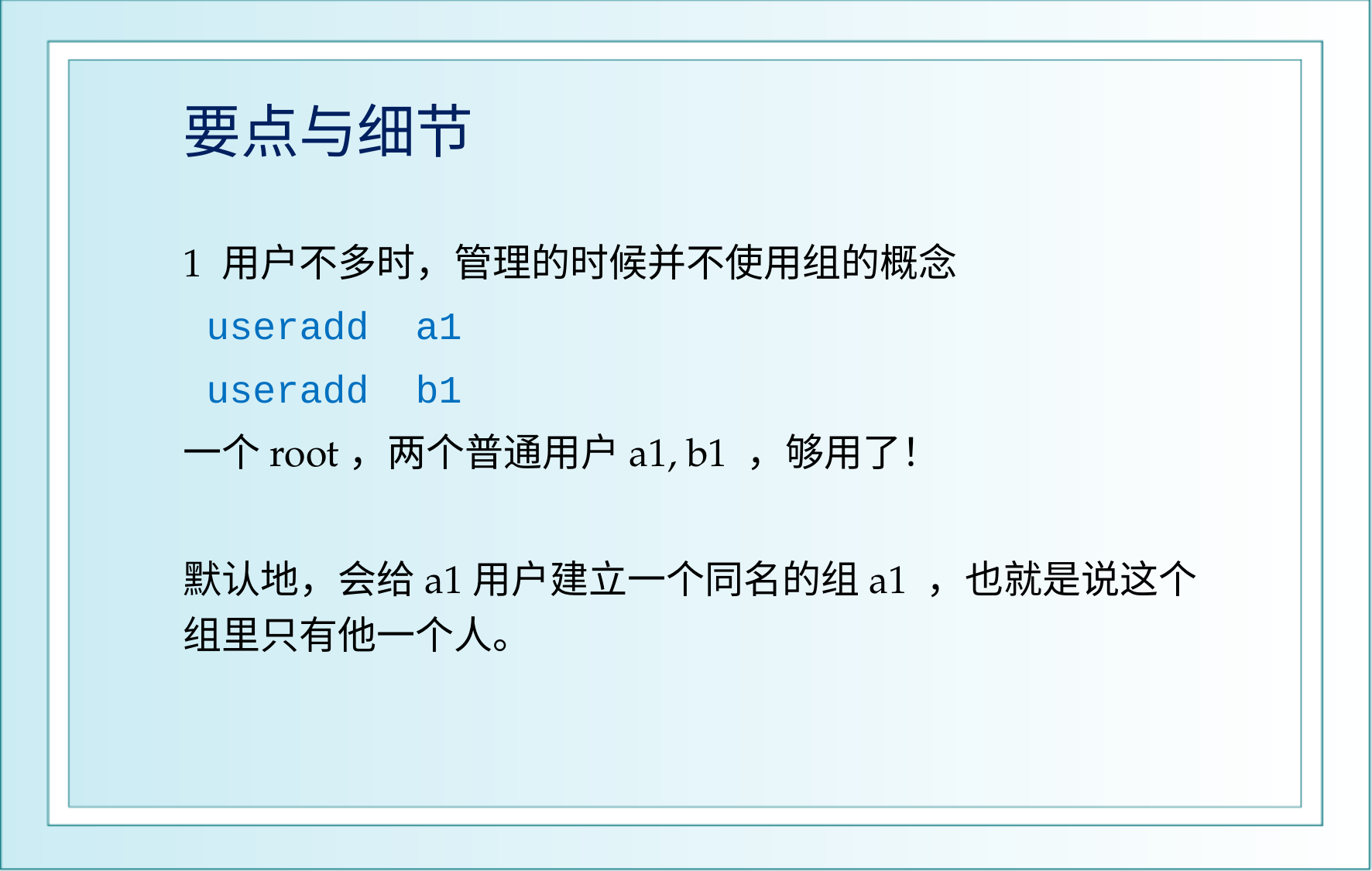

# 要点与细节
1 用户不多时，管理的时候并不使用组的概念
 useradd  a1
 useradd  b1
一个root，两个普通用户a1, b1 ，够用了！

默认地，会给a1用户建立一个同名的组a1 ，也就是说这个组里只有他一个人。